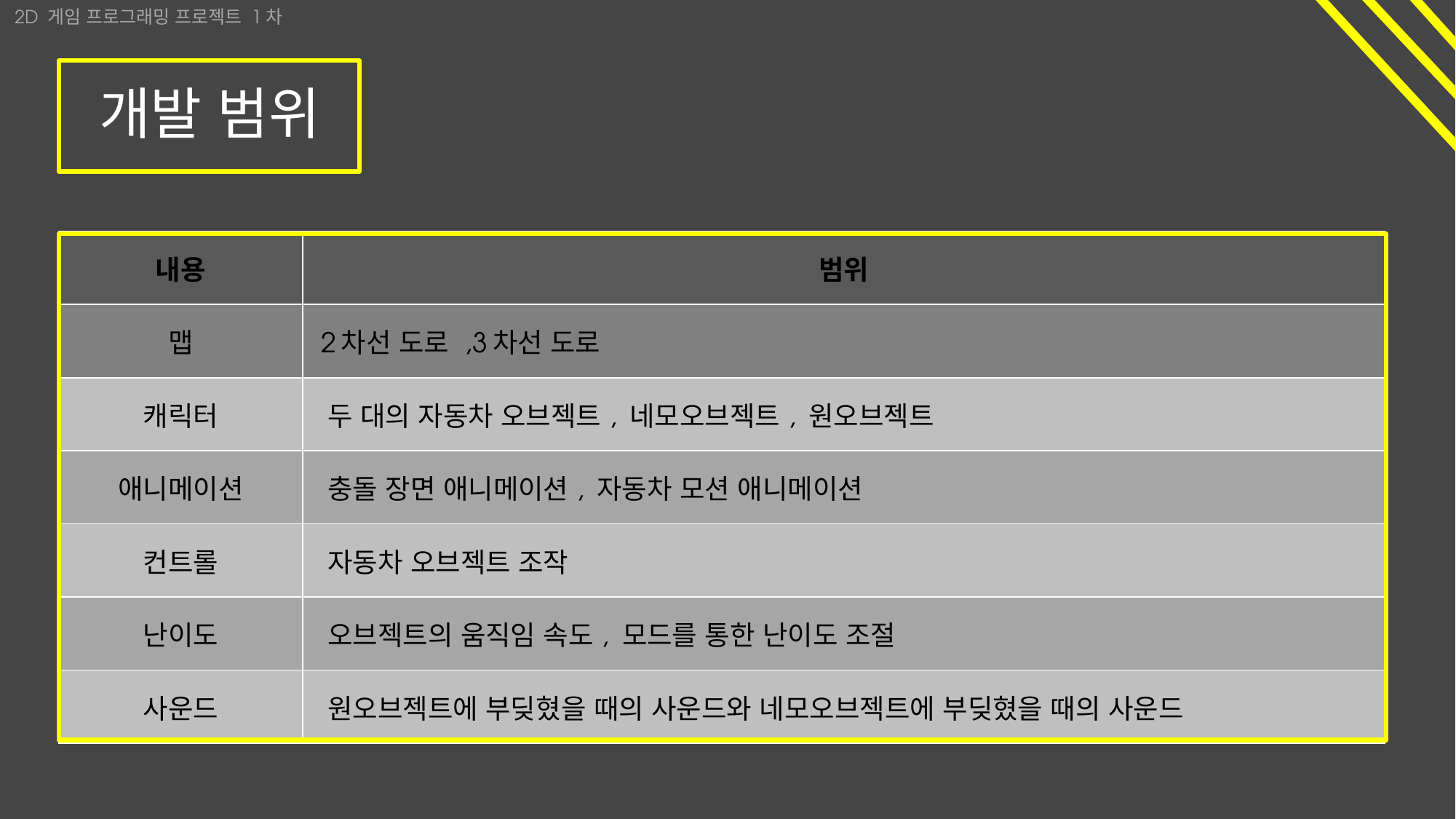

2D 게임 프로그래밍 프로젝트 1차
 개발 범위
| 내용 | 범위 |
| --- | --- |
| 맵 | 2차선 도로 ,3차선 도로 |
| 캐릭터 | 두 대의 자동차 오브젝트, 네모오브젝트, 원오브젝트 |
| 애니메이션 | 충돌 장면 애니메이션, 자동차 모션 애니메이션 |
| 컨트롤 | 자동차 오브젝트 조작 |
| 난이도 | 오브젝트의 움직임 속도, 모드를 통한 난이도 조절 |
| 사운드 | 원오브젝트에 부딪혔을 때의 사운드와 네모오브젝트에 부딪혔을 때의 사운드 |